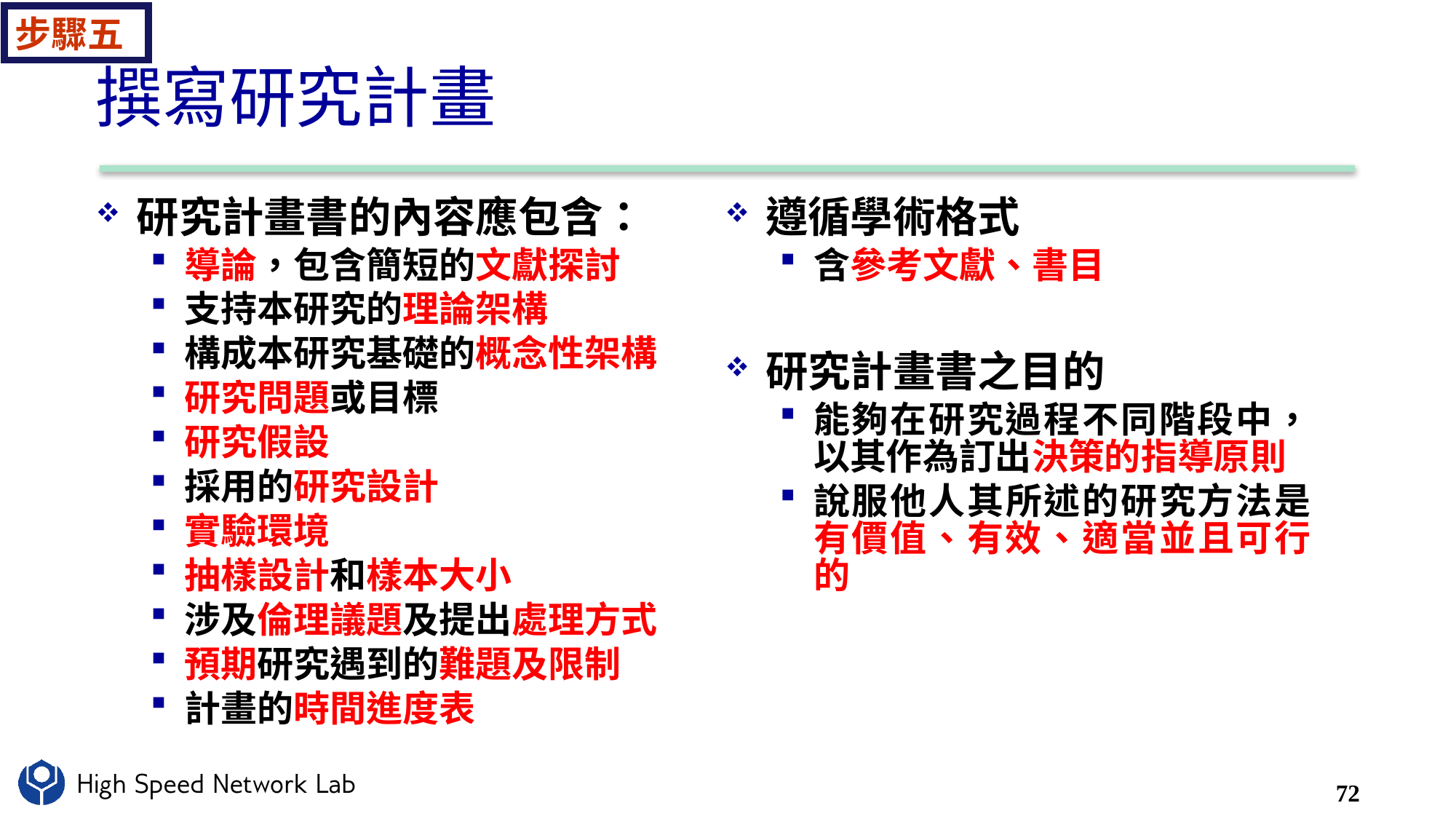

步驟五
# 撰寫研究計畫
研究計畫書的內容應包含：
導論，包含簡短的文獻探討
支持本研究的理論架構
構成本研究基礎的概念性架構
研究問題或目標
研究假設
採用的研究設計
實驗環境
抽樣設計和樣本大小
涉及倫理議題及提出處理方式
預期研究遇到的難題及限制
計畫的時間進度表
遵循學術格式
含參考文獻、書目

研究計畫書之目的
能夠在研究過程不同階段中，以其作為訂出決策的指導原則
說服他人其所述的研究方法是有價值、有效、適當並且可行的
72